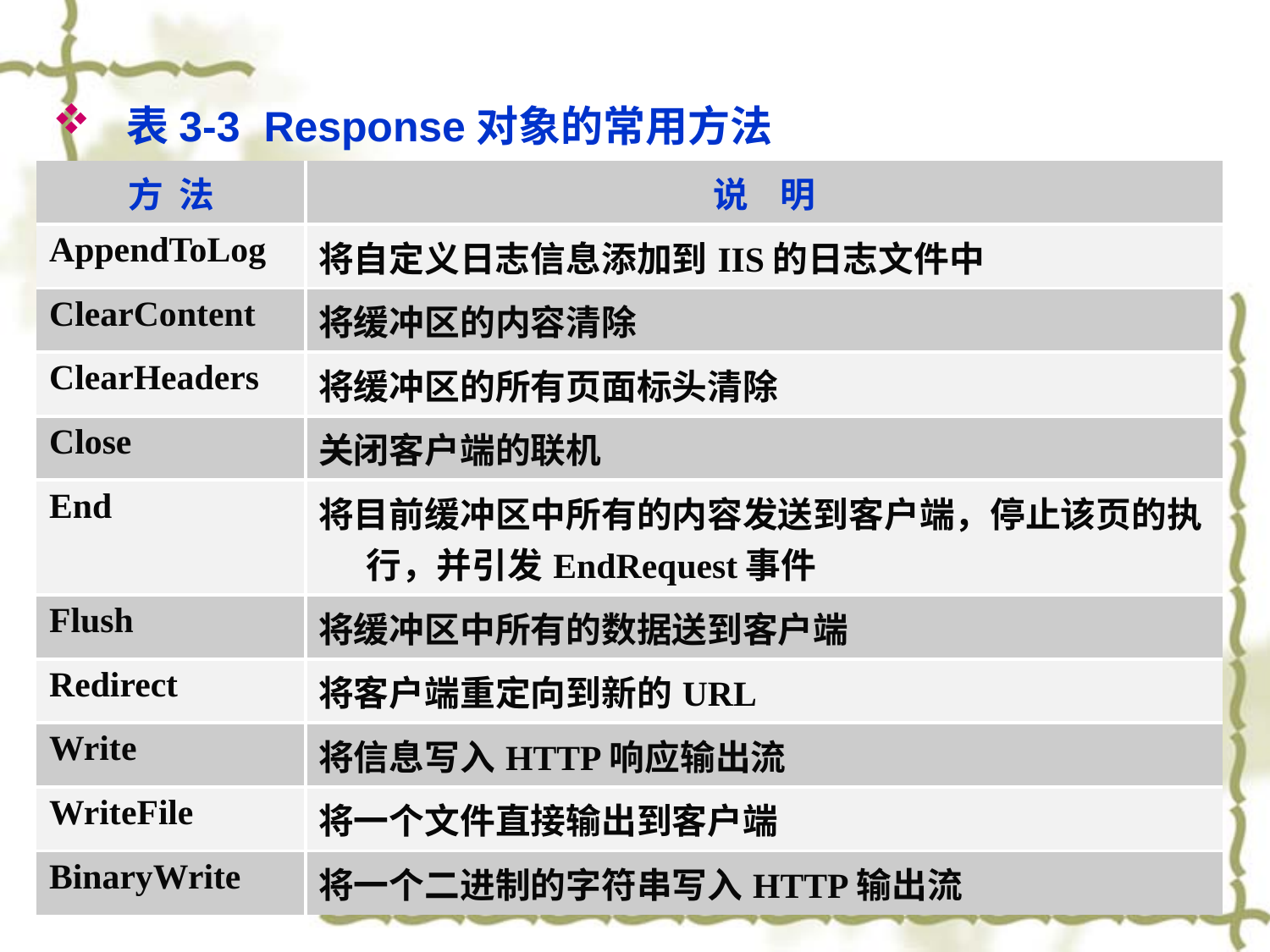

表3-3  Response对象的常用方法
| 方 法 | 说 明 |
| --- | --- |
| AppendToLog | 将自定义日志信息添加到IIS的日志文件中 |
| ClearContent | 将缓冲区的内容清除 |
| ClearHeaders | 将缓冲区的所有页面标头清除 |
| Close | 关闭客户端的联机 |
| End | 将目前缓冲区中所有的内容发送到客户端，停止该页的执行，并引发EndRequest事件 |
| Flush | 将缓冲区中所有的数据送到客户端 |
| Redirect | 将客户端重定向到新的URL |
| Write | 将信息写入HTTP响应输出流 |
| WriteFile | 将一个文件直接输出到客户端 |
| BinaryWrite | 将一个二进制的字符串写入HTTP输出流 |